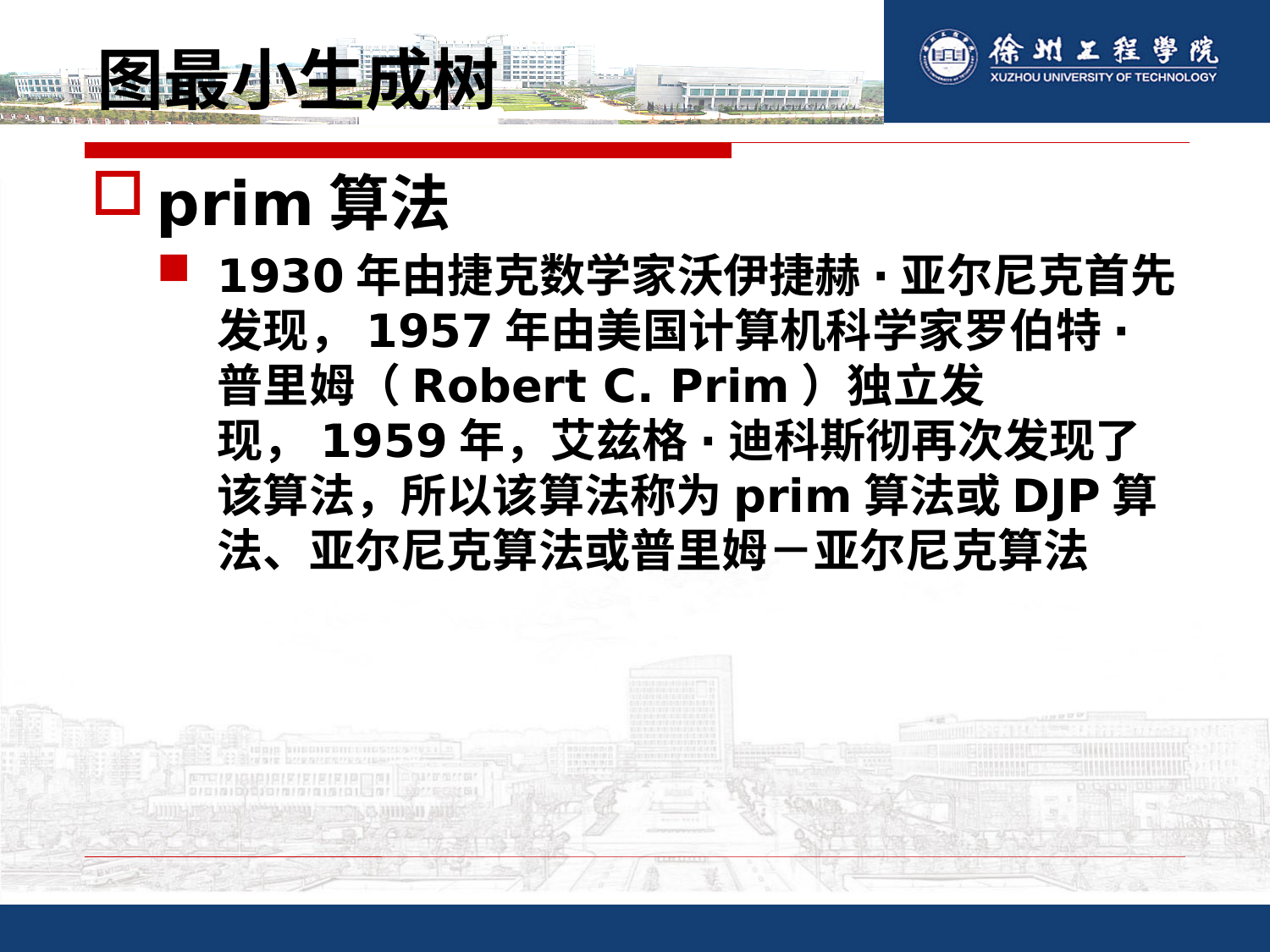

# 图最小生成树
prim算法
1930年由捷克数学家沃伊捷赫·亚尔尼克首先发现，1957年由美国计算机科学家罗伯特·普里姆（Robert C. Prim）独立发现，1959年，艾兹格·迪科斯彻再次发现了该算法，所以该算法称为prim算法或DJP算法、亚尔尼克算法或普里姆－亚尔尼克算法